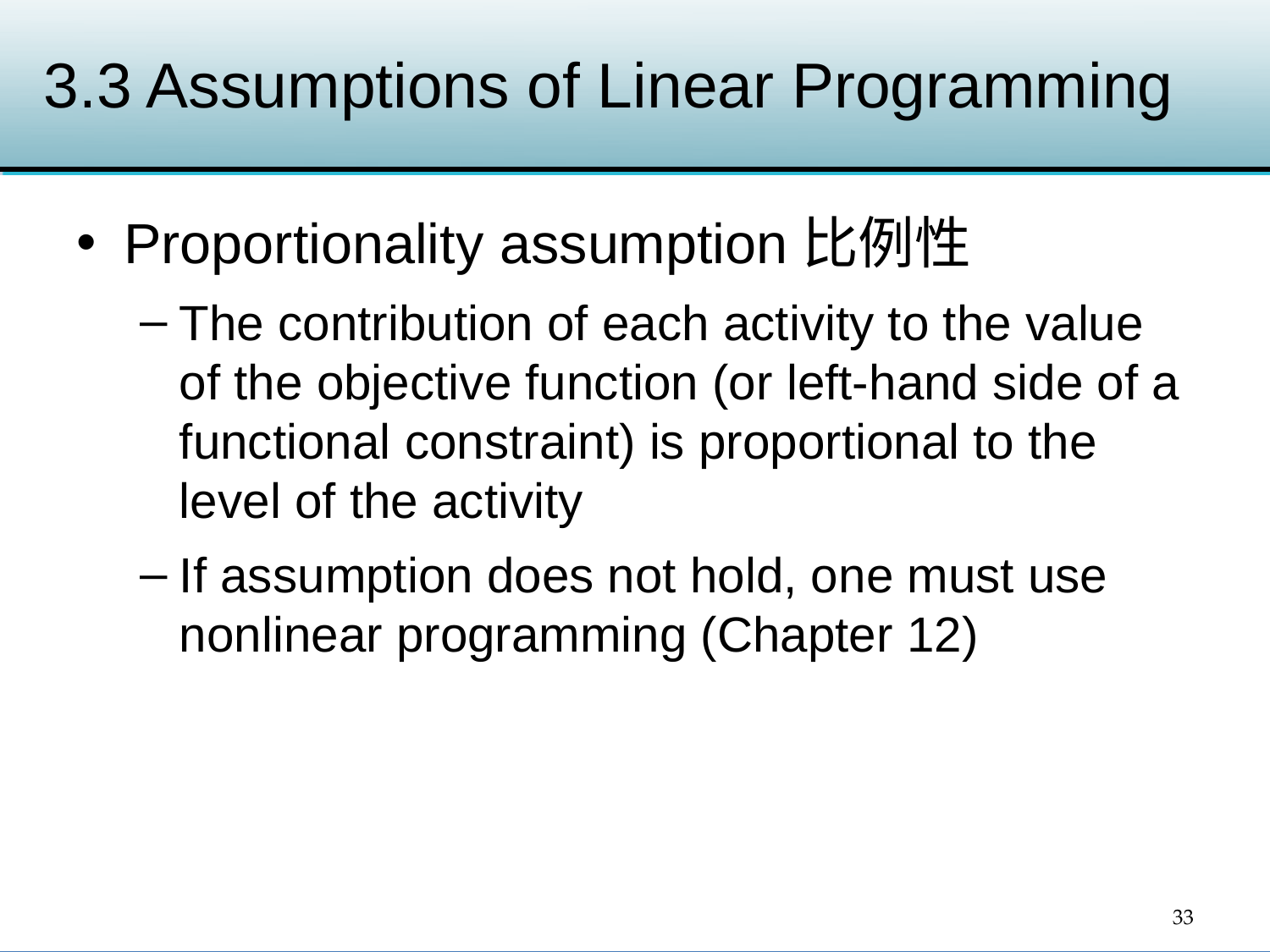

# 3.3 Assumptions of Linear Programming
Proportionality assumption比例性
The contribution of each activity to the value of the objective function (or left-hand side of a functional constraint) is proportional to the level of the activity
If assumption does not hold, one must use nonlinear programming (Chapter 12)
33